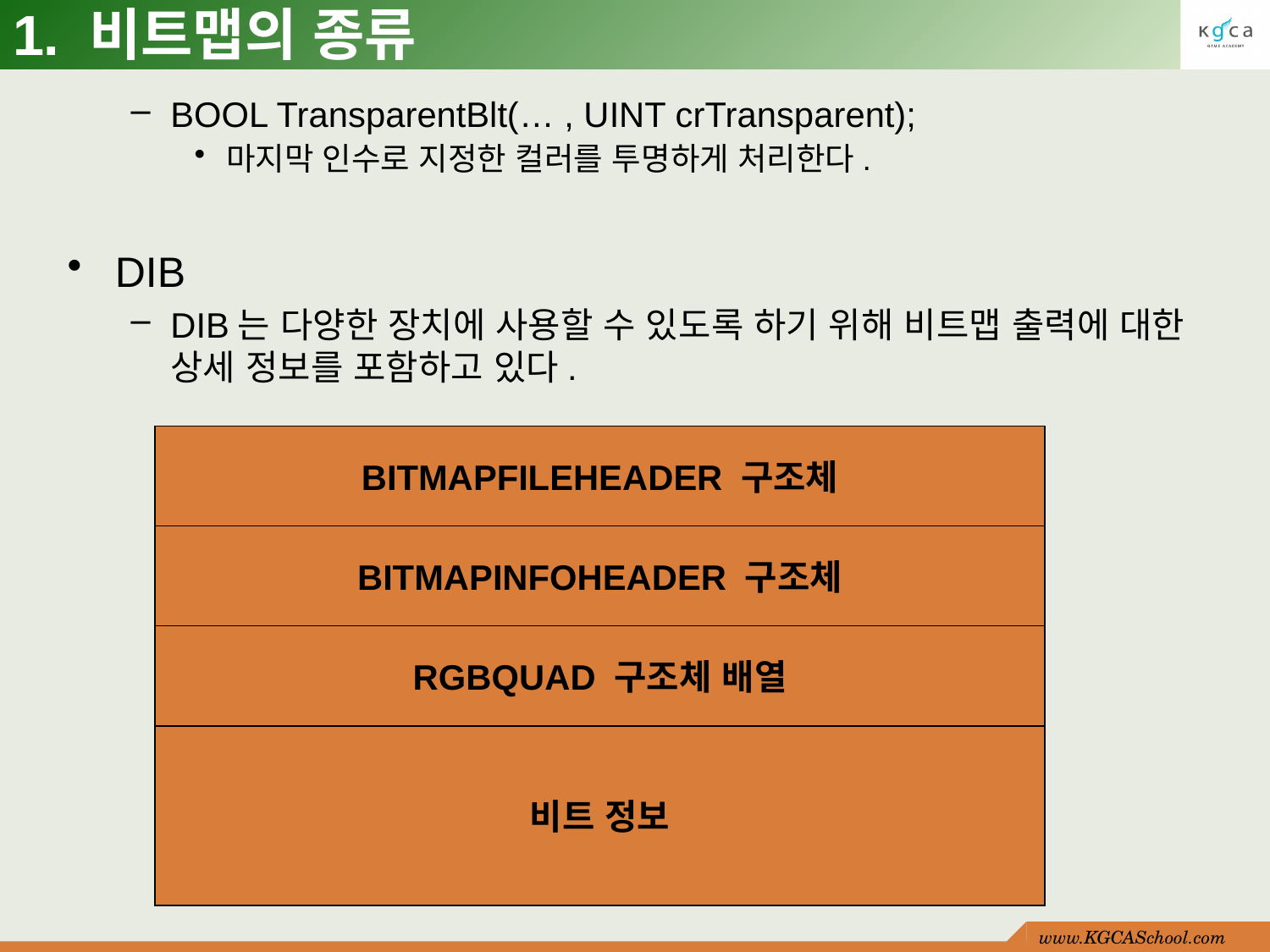

# 1. 비트맵의 종류
BOOL TransparentBlt(… , UINT crTransparent);
마지막 인수로 지정한 컬러를 투명하게 처리한다.

DIB
DIB는 다양한 장치에 사용할 수 있도록 하기 위해 비트맵 출력에 대한 상세 정보를 포함하고 있다.
BITMAPFILEHEADER 구조체
BITMAPINFOHEADER 구조체
RGBQUAD 구조체 배열
비트 정보